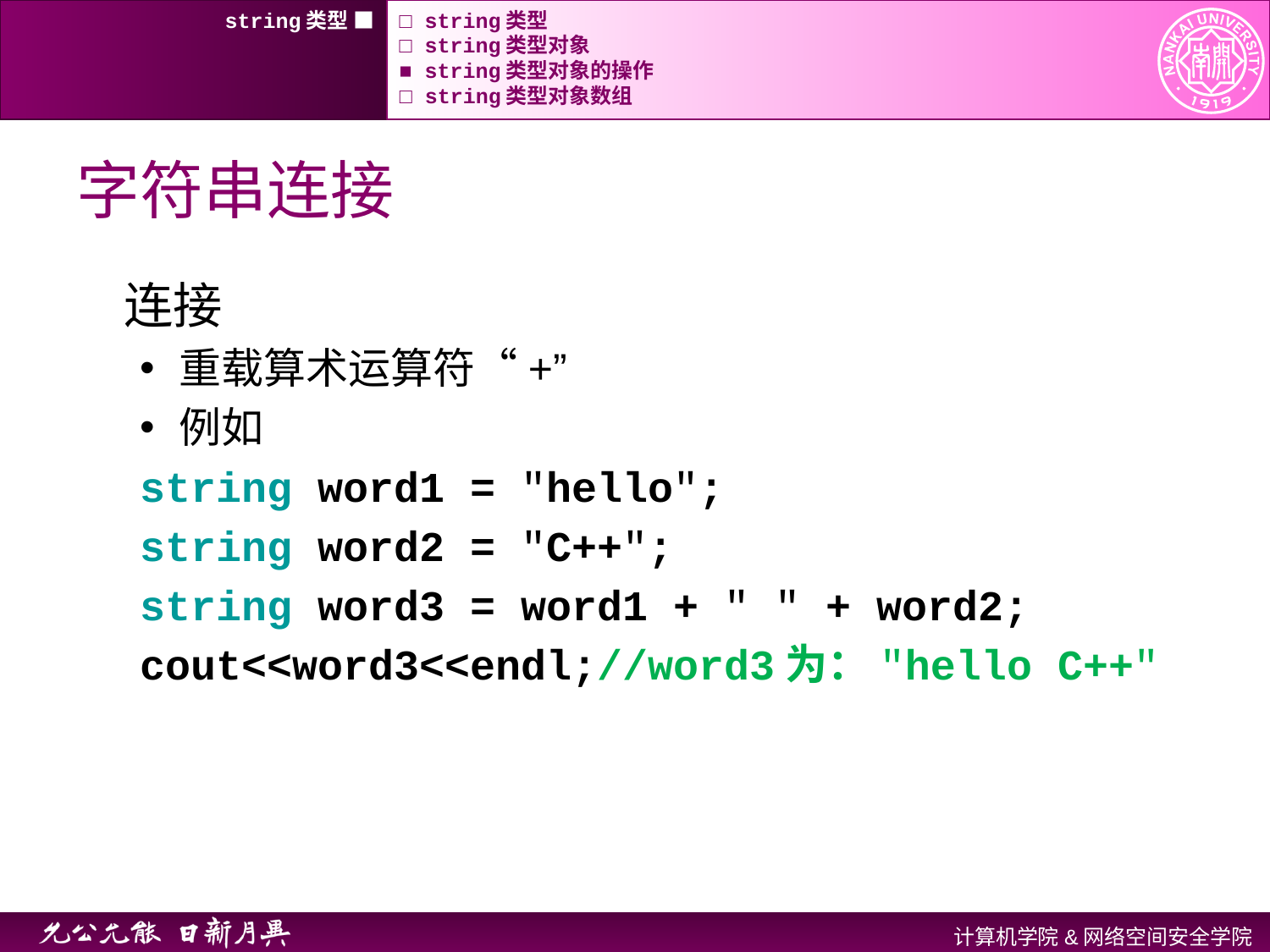

string类型 ■
□ string类型
□ string类型对象
■ string类型对象的操作
□ string类型对象数组
# 字符串连接
连接
重载算术运算符“+”
例如
string word1 = "hello";
string word2 = "C++";
string word3 = word1 + " " + word2;
cout<<word3<<endl;//word3为："hello C++"